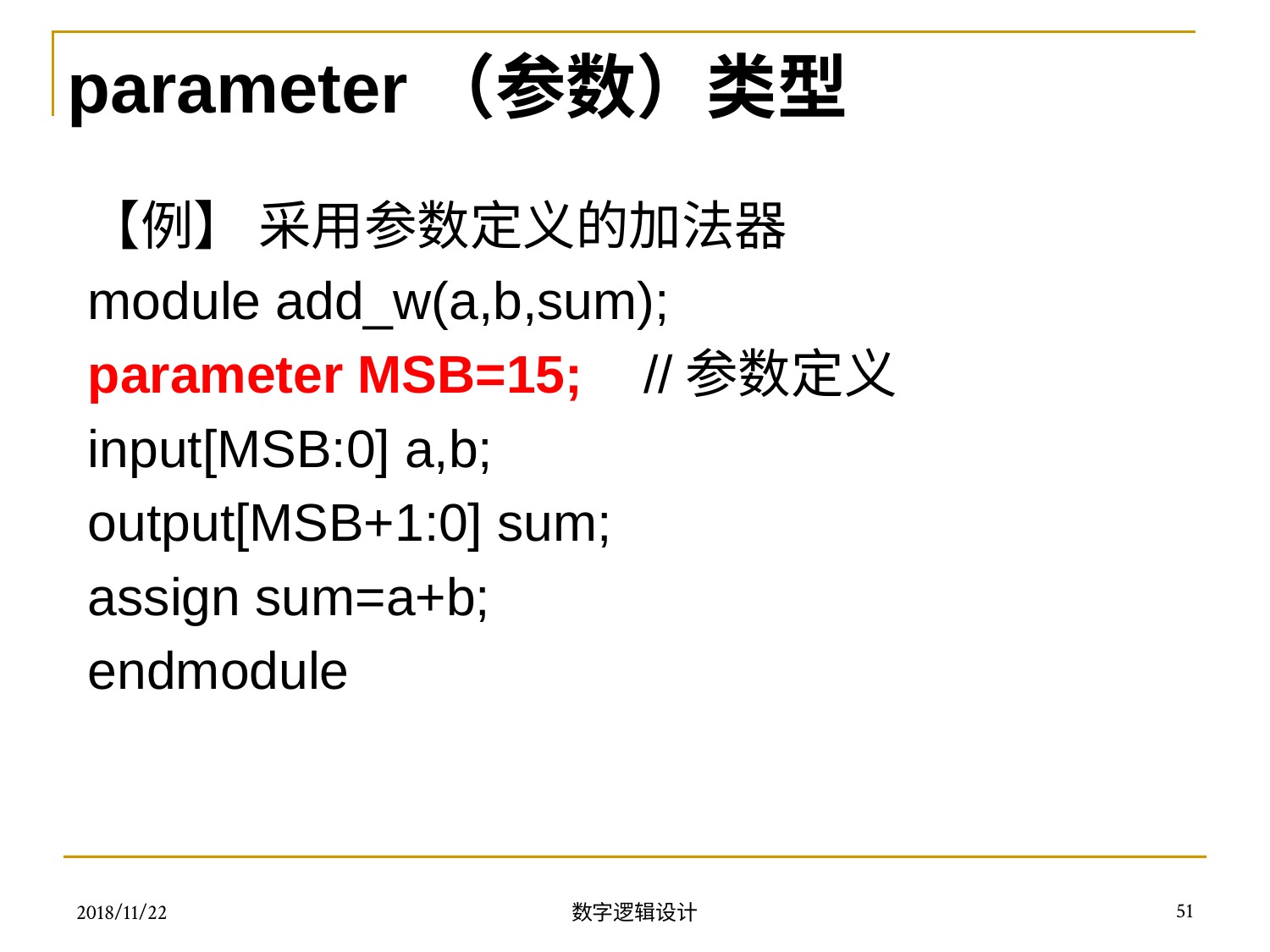

parameter（参数）类型
【例】 采用参数定义的加法器
module add_w(a,b,sum);
parameter MSB=15; 	//参数定义
input[MSB:0] a,b;
output[MSB+1:0] sum;
assign sum=a+b;
endmodule
2018/11/22
51
数字逻辑设计